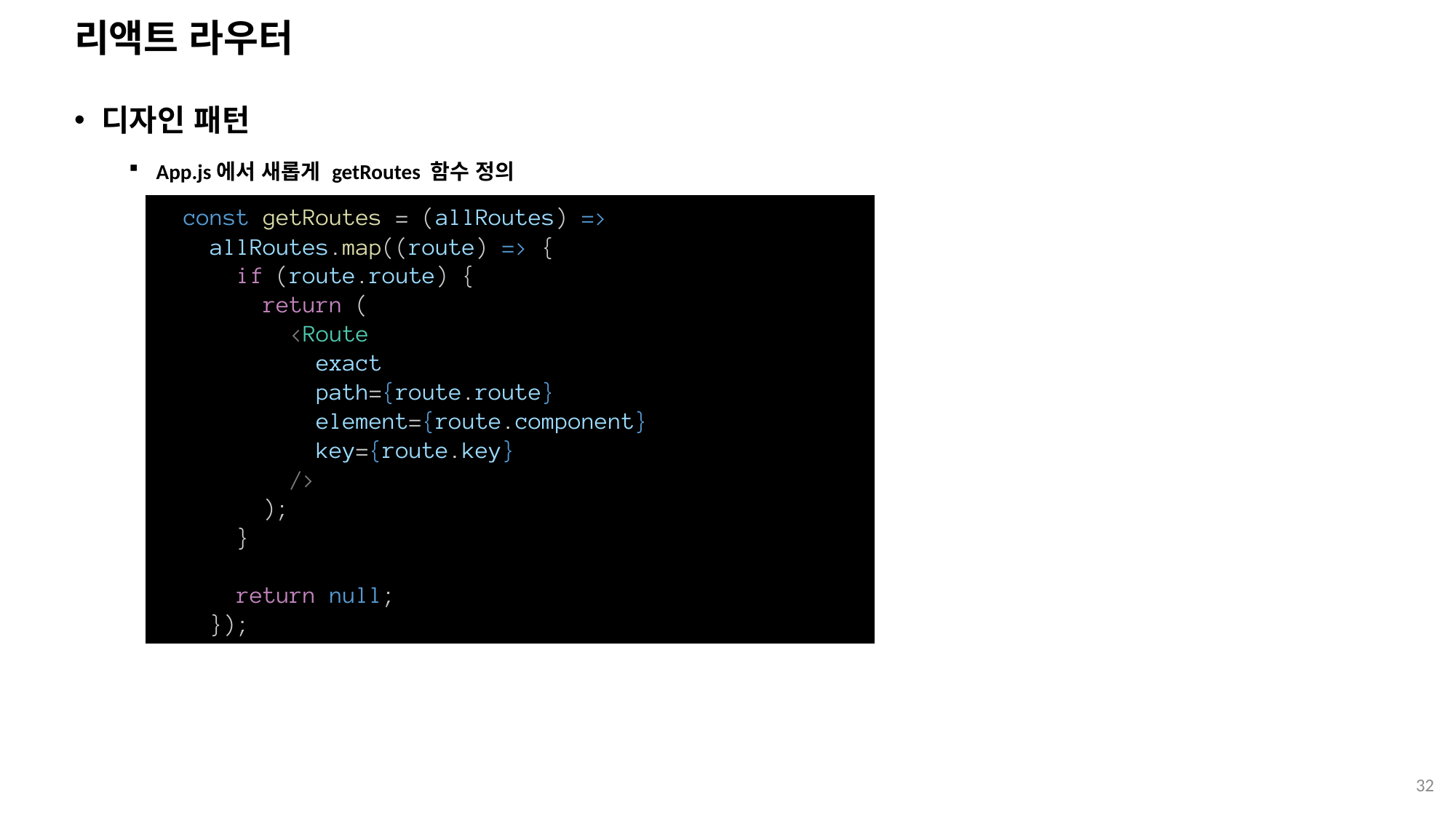

# 리액트 라우터
디자인 패턴
App.js에서 새롭게 getRoutes 함수 정의

  const getRoutes = (allRoutes) =>
    allRoutes.map((route) => {     
      if (route.route) {
        return (
          <Route
            exact
            path={route.route}
            element={route.component}
            key={route.key}
          />
        );
      }
      return null;
    });
32